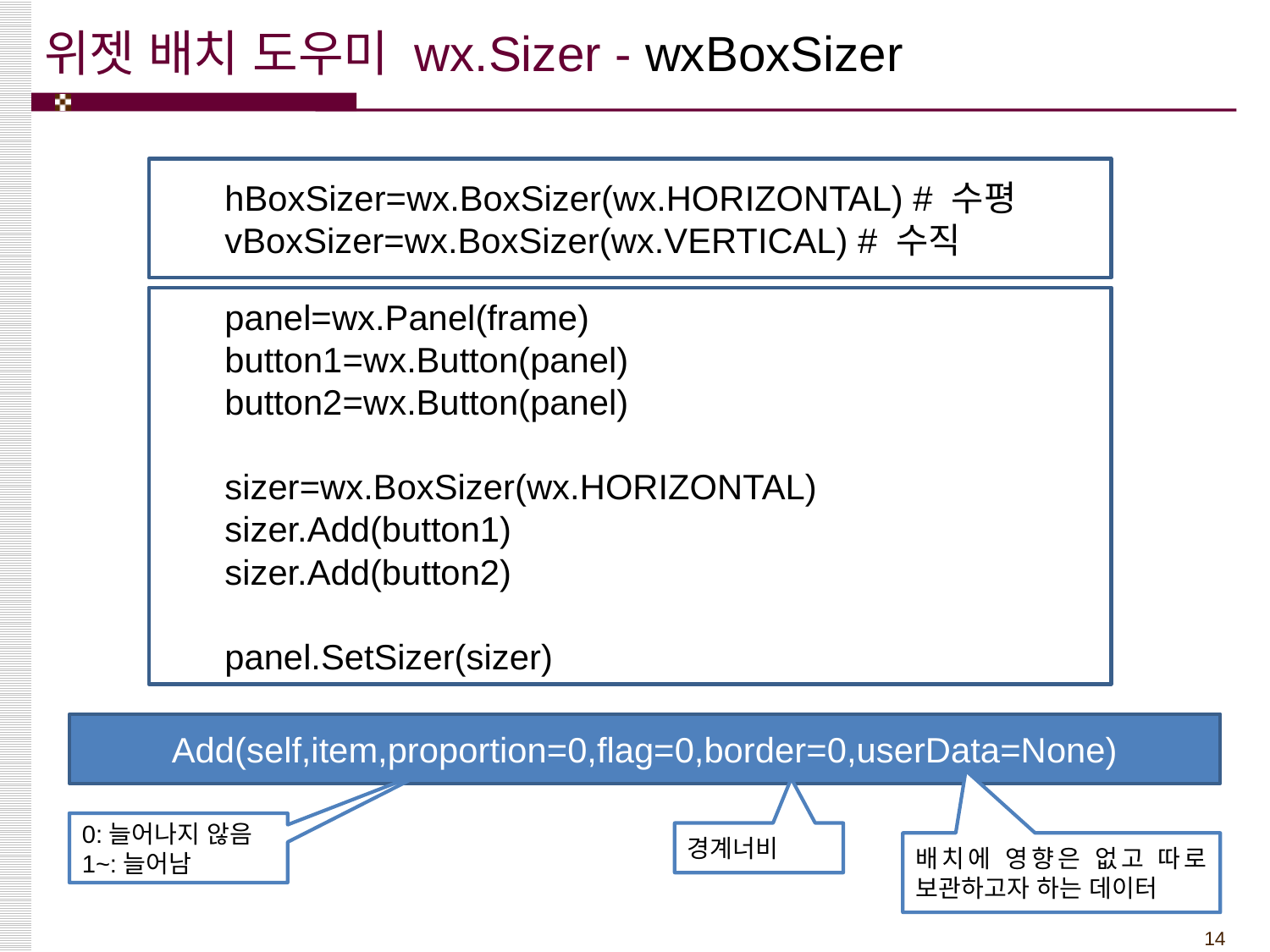

# 위젯 배치 도우미 wx.Sizer - wxBoxSizer
hBoxSizer=wx.BoxSizer(wx.HORIZONTAL) # 수평
vBoxSizer=wx.BoxSizer(wx.VERTICAL) # 수직
panel=wx.Panel(frame)
button1=wx.Button(panel)
button2=wx.Button(panel)

sizer=wx.BoxSizer(wx.HORIZONTAL)
sizer.Add(button1)
sizer.Add(button2)

panel.SetSizer(sizer)
Add(self,item,proportion=0,flag=0,border=0,userData=None)
0:늘어나지 않음
1~:늘어남
경계너비
배치에 영향은 없고 따로 보관하고자 하는 데이터